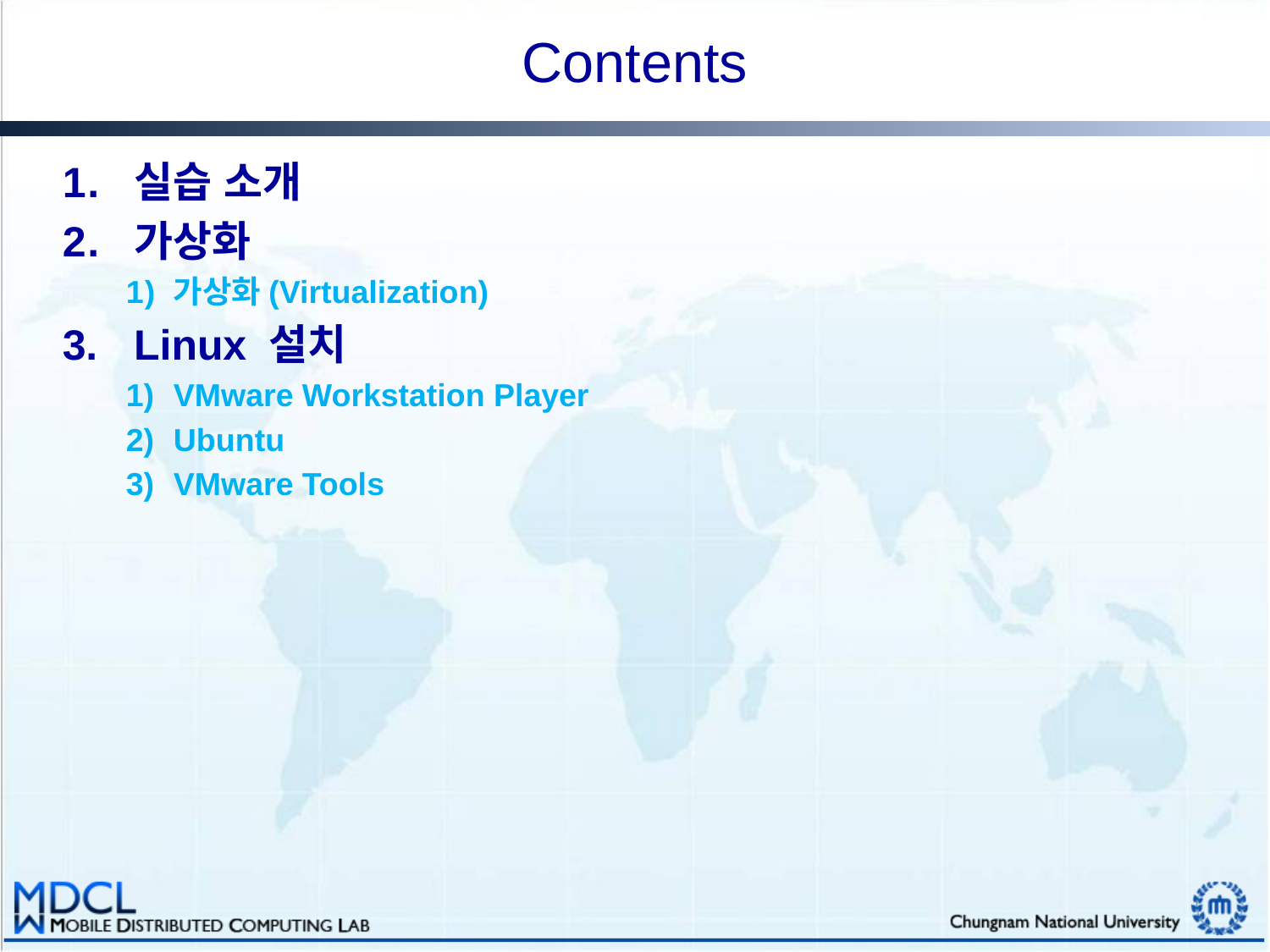

# Contents
실습 소개
가상화
가상화(Virtualization)
Linux 설치
VMware Workstation Player
Ubuntu
VMware Tools